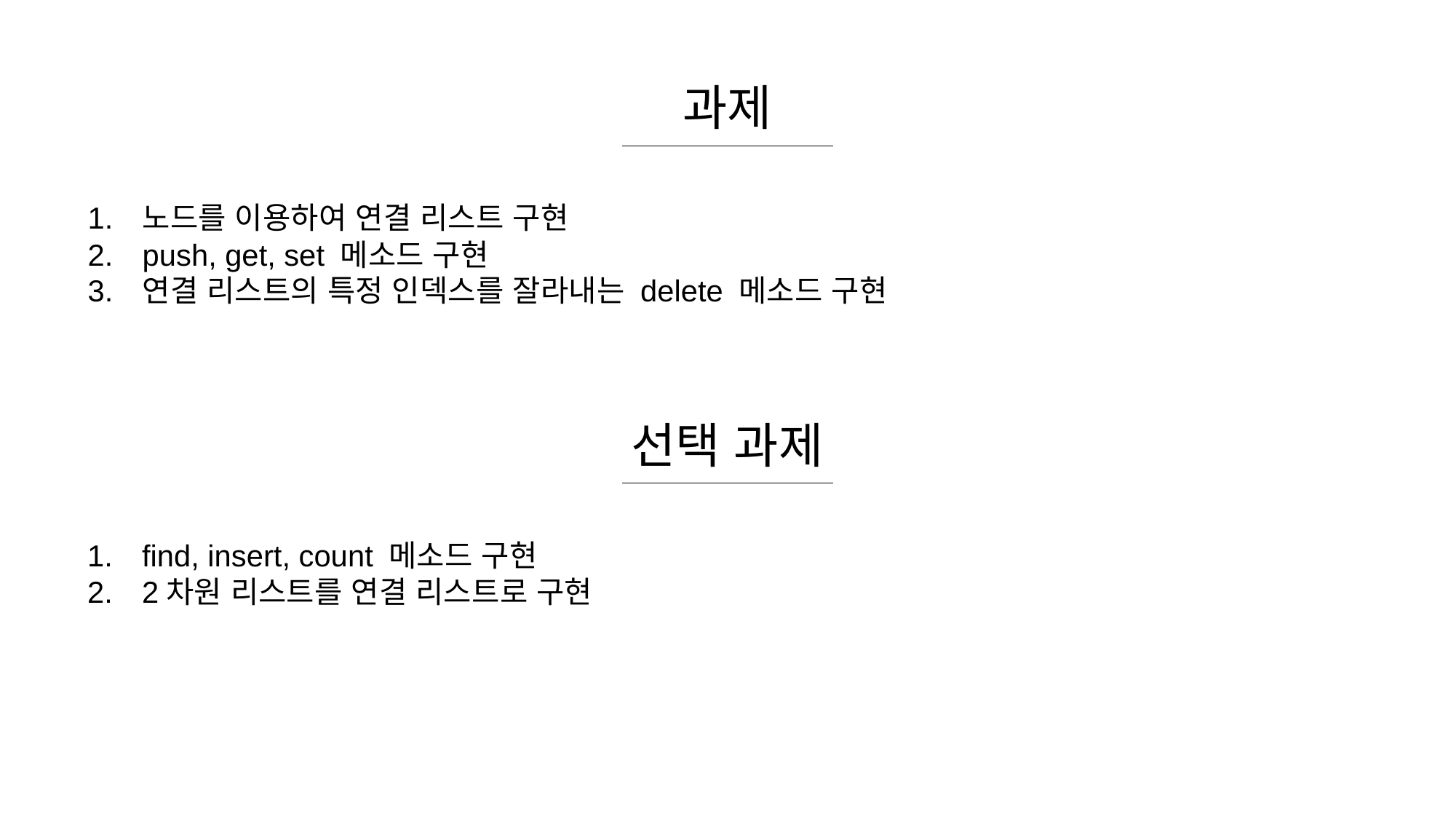

과제
노드를 이용하여 연결 리스트 구현
push, get, set 메소드 구현
연결 리스트의 특정 인덱스를 잘라내는 delete 메소드 구현
선택 과제
find, insert, count 메소드 구현
2차원 리스트를 연결 리스트로 구현